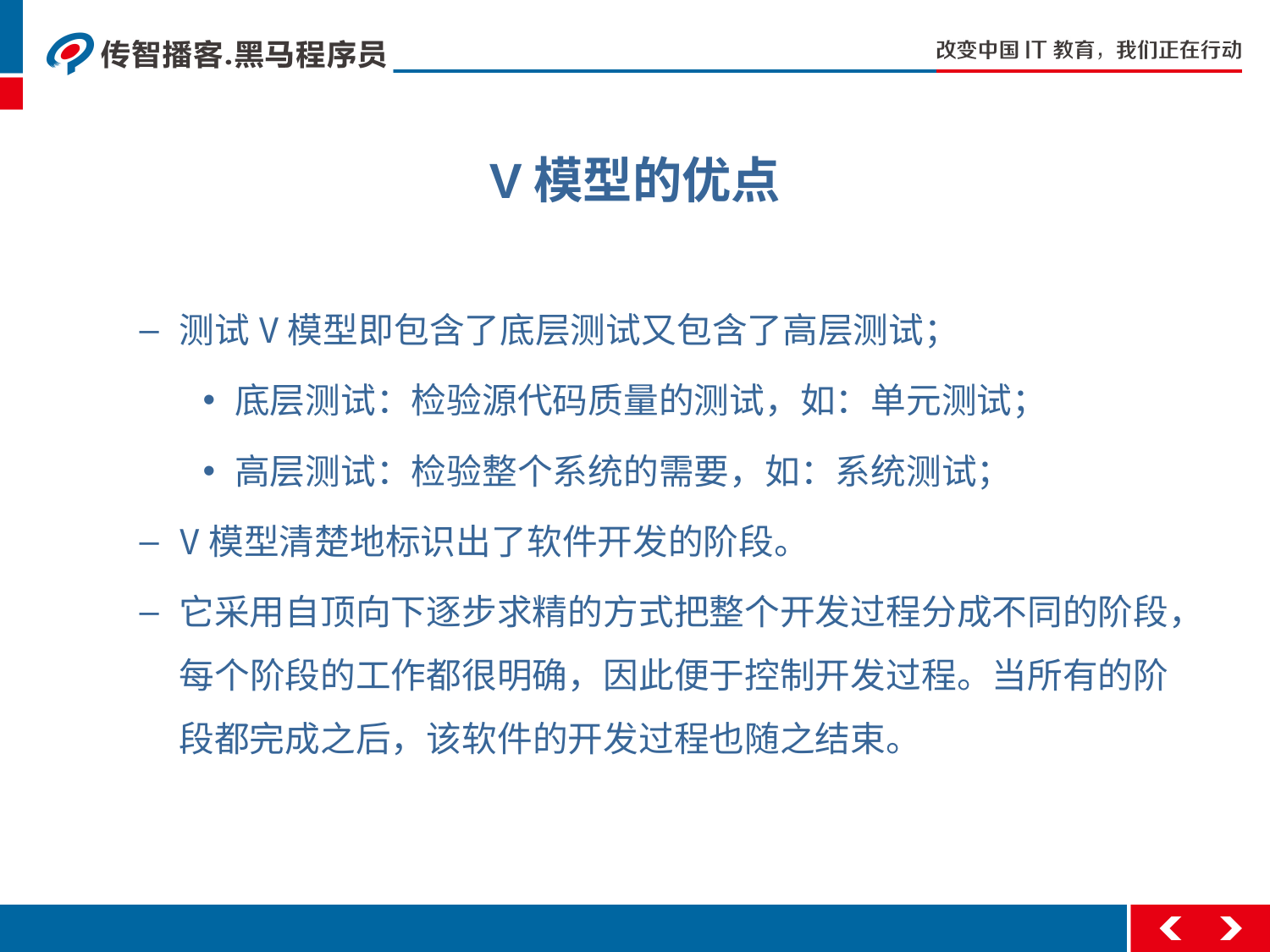

V模型的优点
测试V模型即包含了底层测试又包含了高层测试；
底层测试：检验源代码质量的测试，如：单元测试；
高层测试：检验整个系统的需要，如：系统测试；
V模型清楚地标识出了软件开发的阶段。
它采用自顶向下逐步求精的方式把整个开发过程分成不同的阶段，每个阶段的工作都很明确，因此便于控制开发过程。当所有的阶段都完成之后，该软件的开发过程也随之结束。